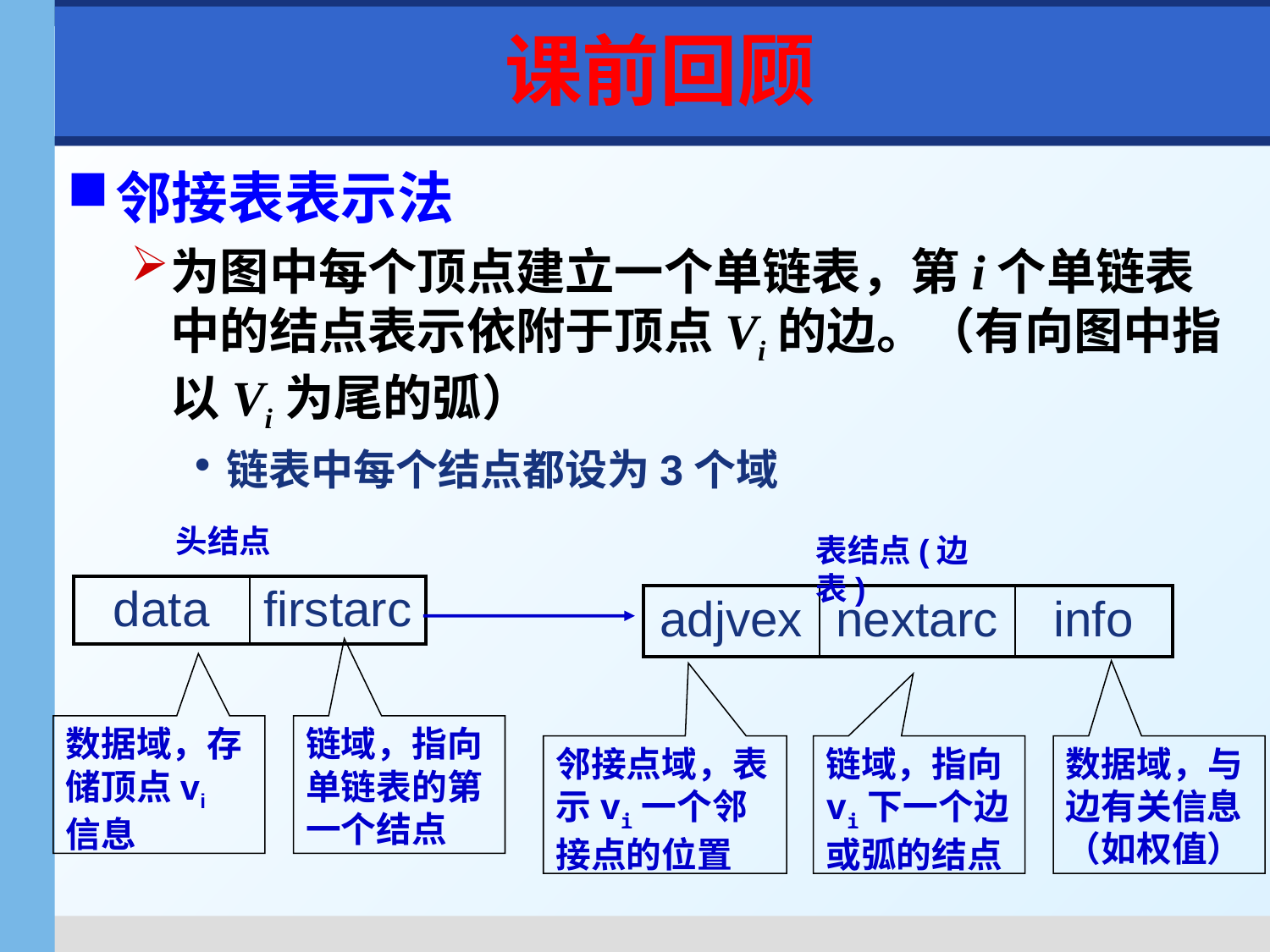

课前回顾
邻接表表示法
为图中每个顶点建立一个单链表，第i个单链表中的结点表示依附于顶点Vi的边。（有向图中指以Vi为尾的弧）
链表中每个结点都设为3个域
头结点
表结点(边表)
| data | firstarc |
| --- | --- |
| adjvex | nextarc | info |
| --- | --- | --- |

数据域，存储顶点vi 信息
链域，指向单链表的第一个结点
邻接点域，表示vi一个邻接点的位置
链域，指向vi下一个边或弧的结点
数据域，与边有关信息（如权值）